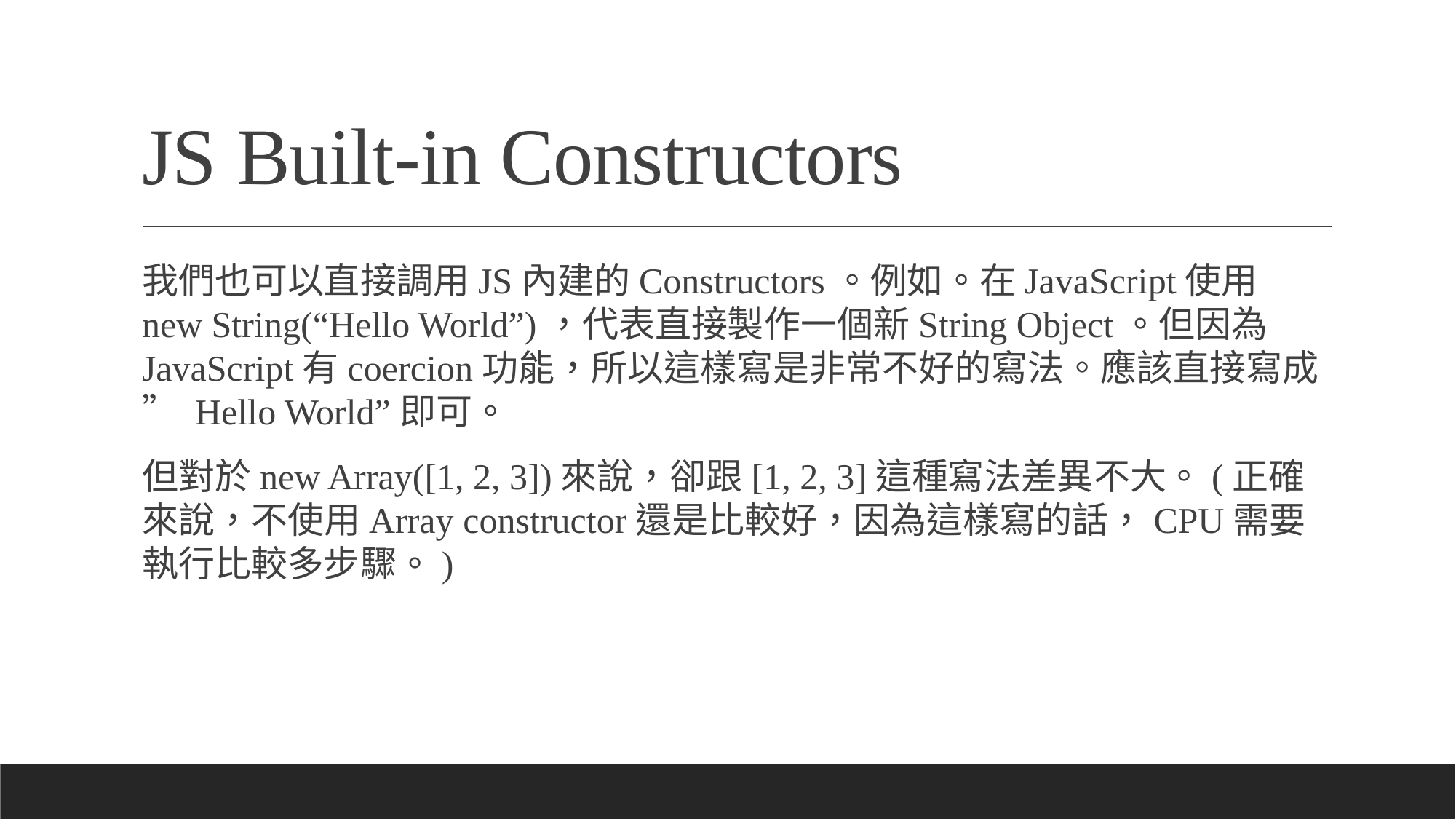

# JS Built-in Constructors
我們也可以直接調用JS內建的Constructors。例如。在JavaScript使用 new String(“Hello World”)，代表直接製作一個新String Object。但因為JavaScript有coercion功能，所以這樣寫是非常不好的寫法。應該直接寫成” Hello World”即可。
但對於new Array([1, 2, 3])來說，卻跟[1, 2, 3]這種寫法差異不大。(正確來說，不使用Array constructor還是比較好，因為這樣寫的話，CPU需要執行比較多步驟。)